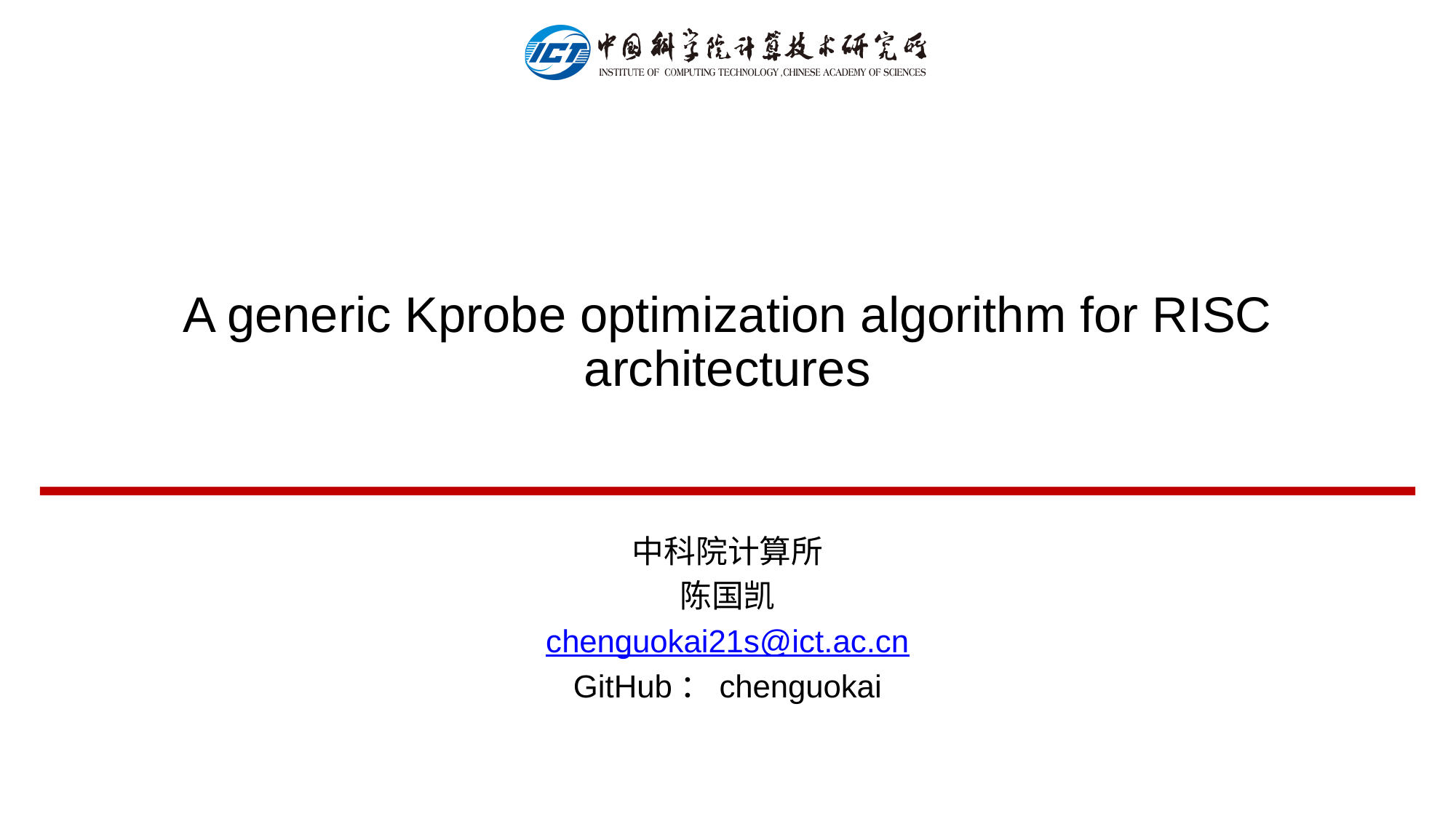

# A generic Kprobe optimization algorithm for RISC architectures
中科院计算所
陈国凯
chenguokai21s@ict.ac.cn
GitHub：chenguokai